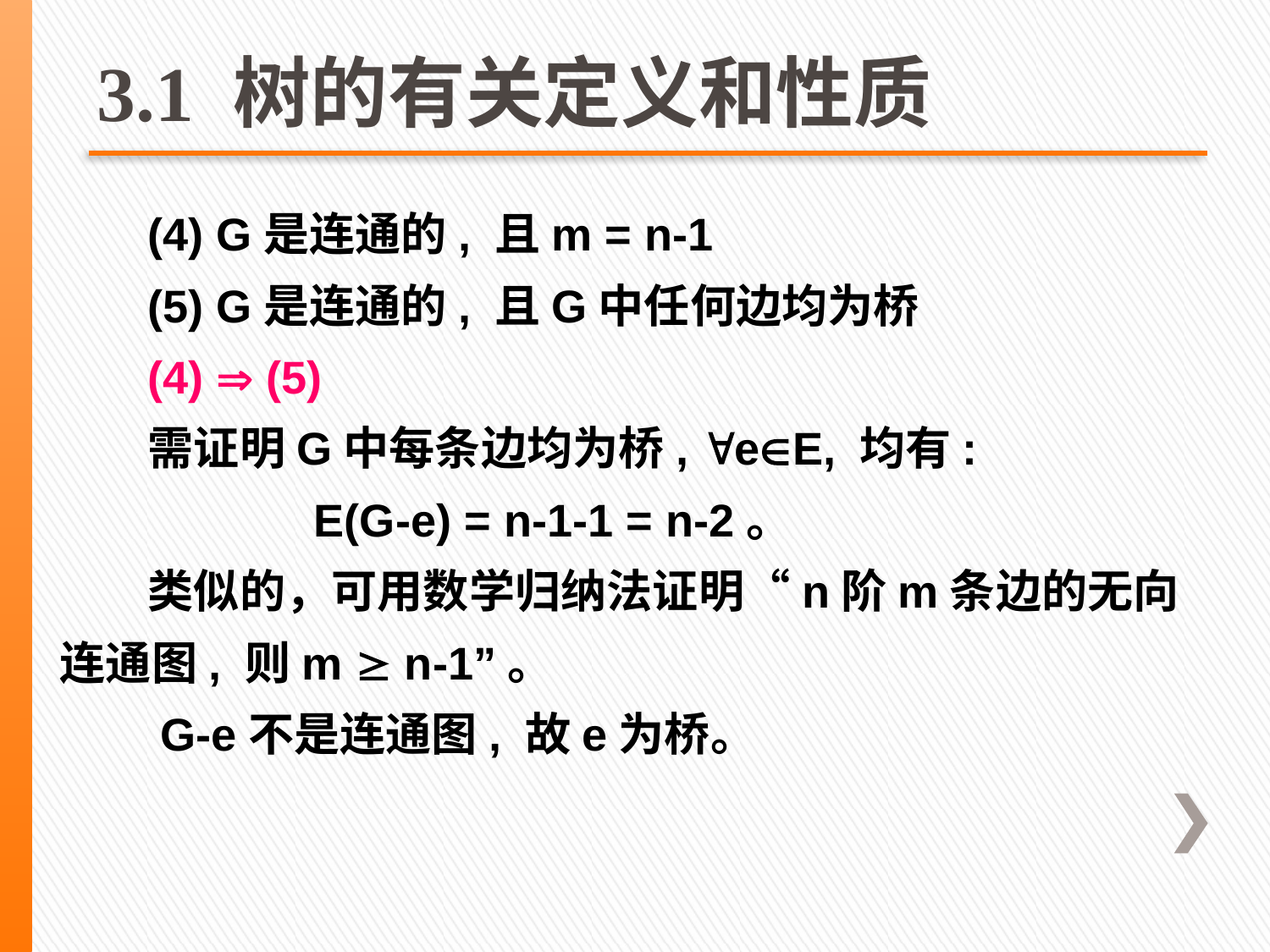

# 3.1 树的有关定义和性质
(4) G是连通的, 且m = n-1
(5) G是连通的, 且G中任何边均为桥
(4) ⇒ (5)
需证明G中每条边均为桥, ∀e∈E, 均有:
		E(G-e) = n-1-1 = n-2。
类似的，可用数学归纳法证明“n阶m条边的无向连通图, 则m ≥ n-1”。
 G-e不是连通图, 故e为桥。